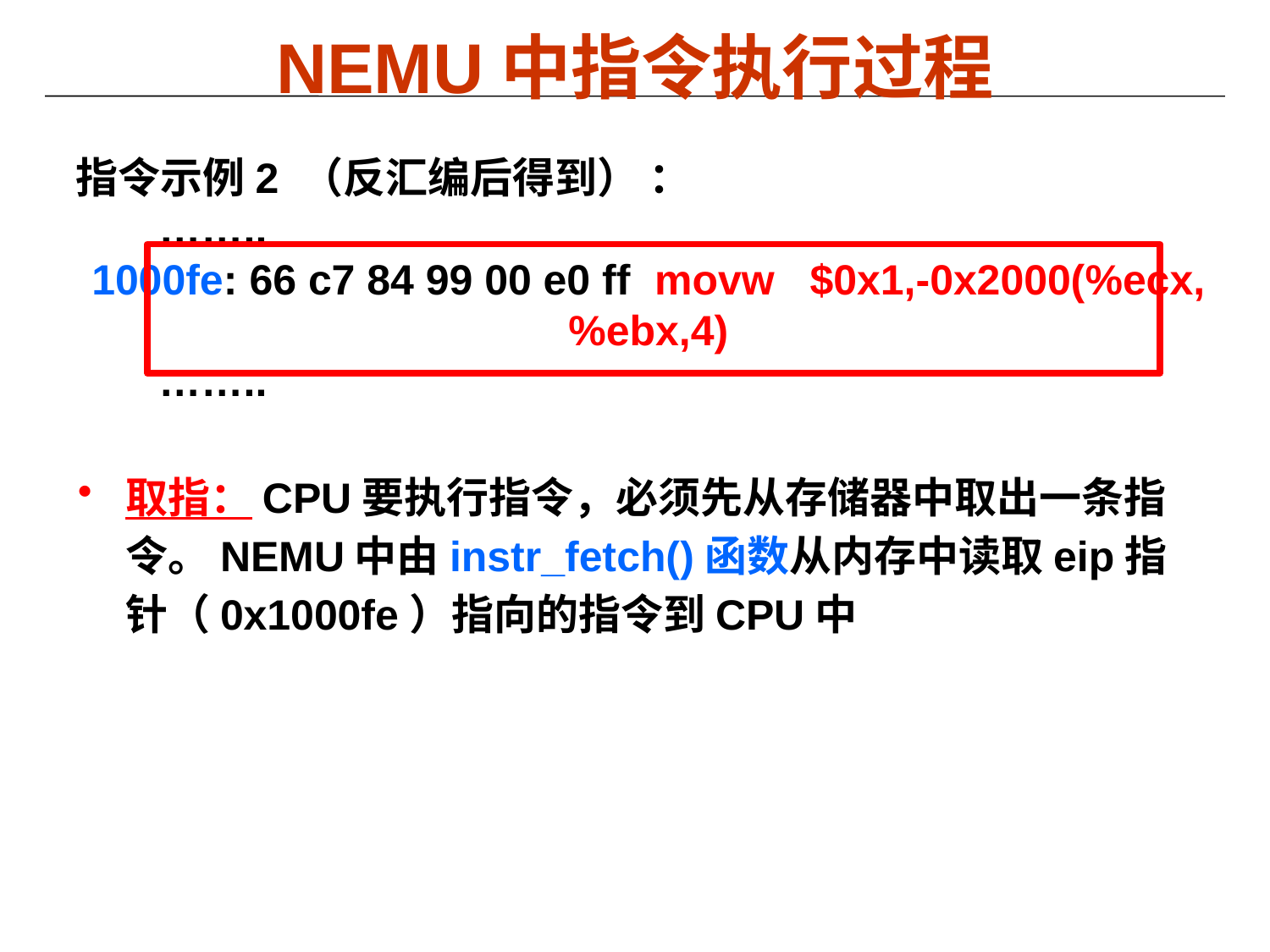

# NEMU中指令执行过程
指令示例2 （反汇编后得到） ：
       ……..
1000fe: 66 c7 84 99 00 e0 ff  movw   $0x1,-0x2000(%ecx,%ebx,4)
       ……..

取指：CPU要执行指令，必须先从存储器中取出一条指令。NEMU中由instr_fetch()函数从内存中读取eip指针（0x1000fe）指向的指令到CPU中